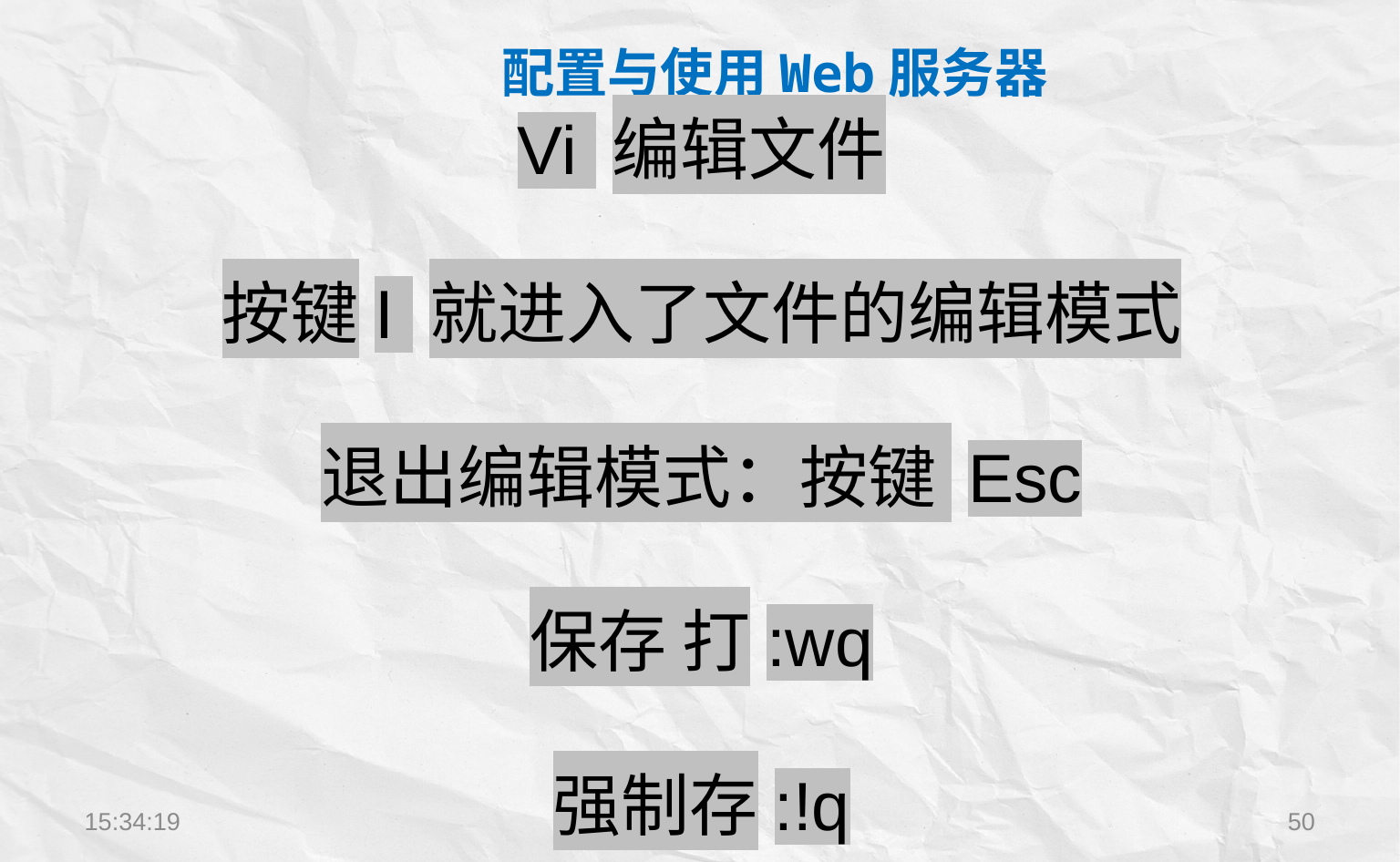

Vi 编辑文件
按键I 就进入了文件的编辑模式
退出编辑模式：按键 Esc
保存 打:wq
强制存:!q

配置与使用Web服务器
15:34:19
50